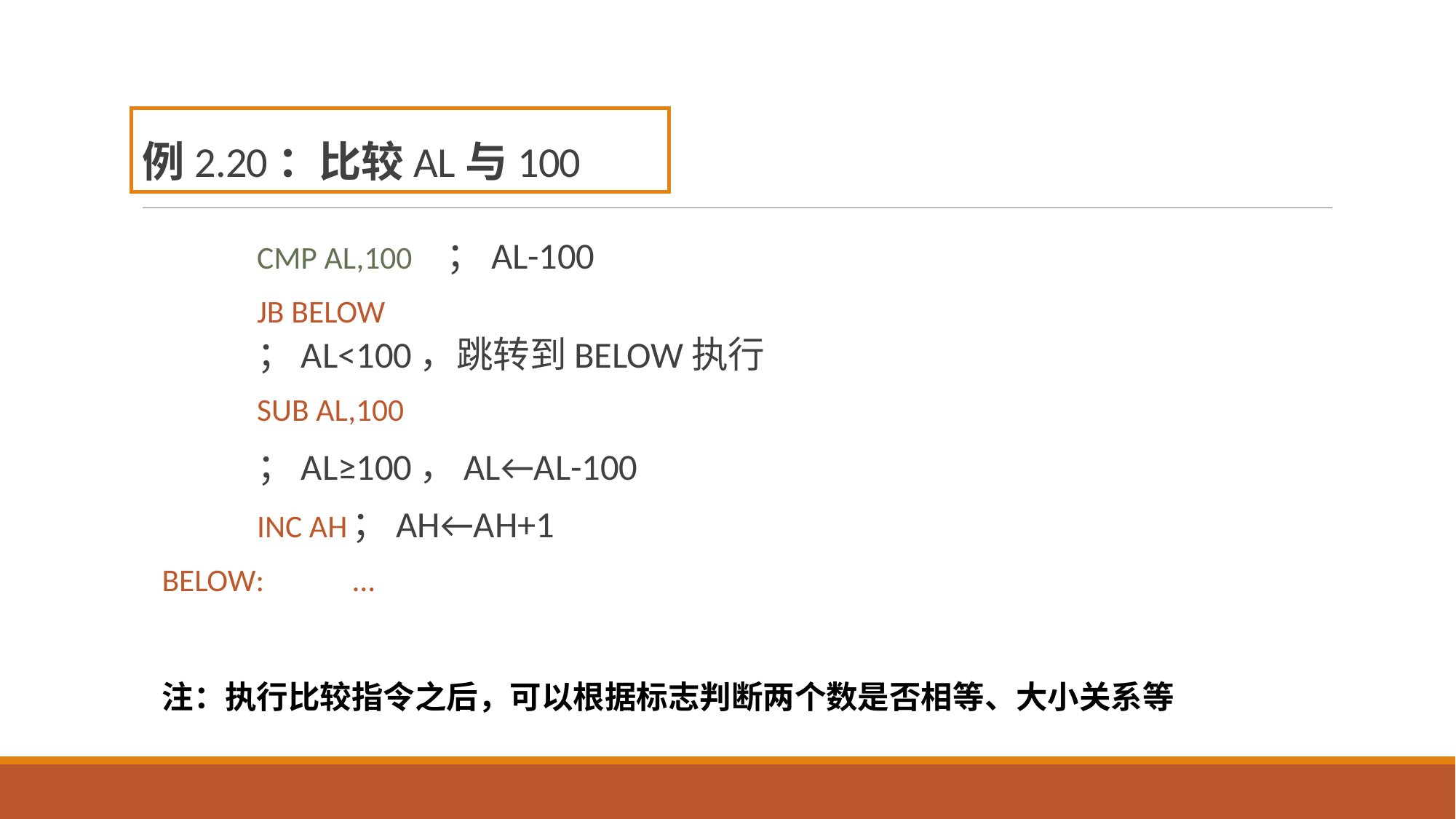

# 例2.20：比较AL与100
	CMP AL,100	；AL-100
	JB BELOW
	；AL<100，跳转到BELOW执行
	SUB AL,100
	；AL≥100，AL←AL-100
	INC AH	；AH←AH+1
BELOW:	...

注：执行比较指令之后，可以根据标志判断两个数是否相等、大小关系等